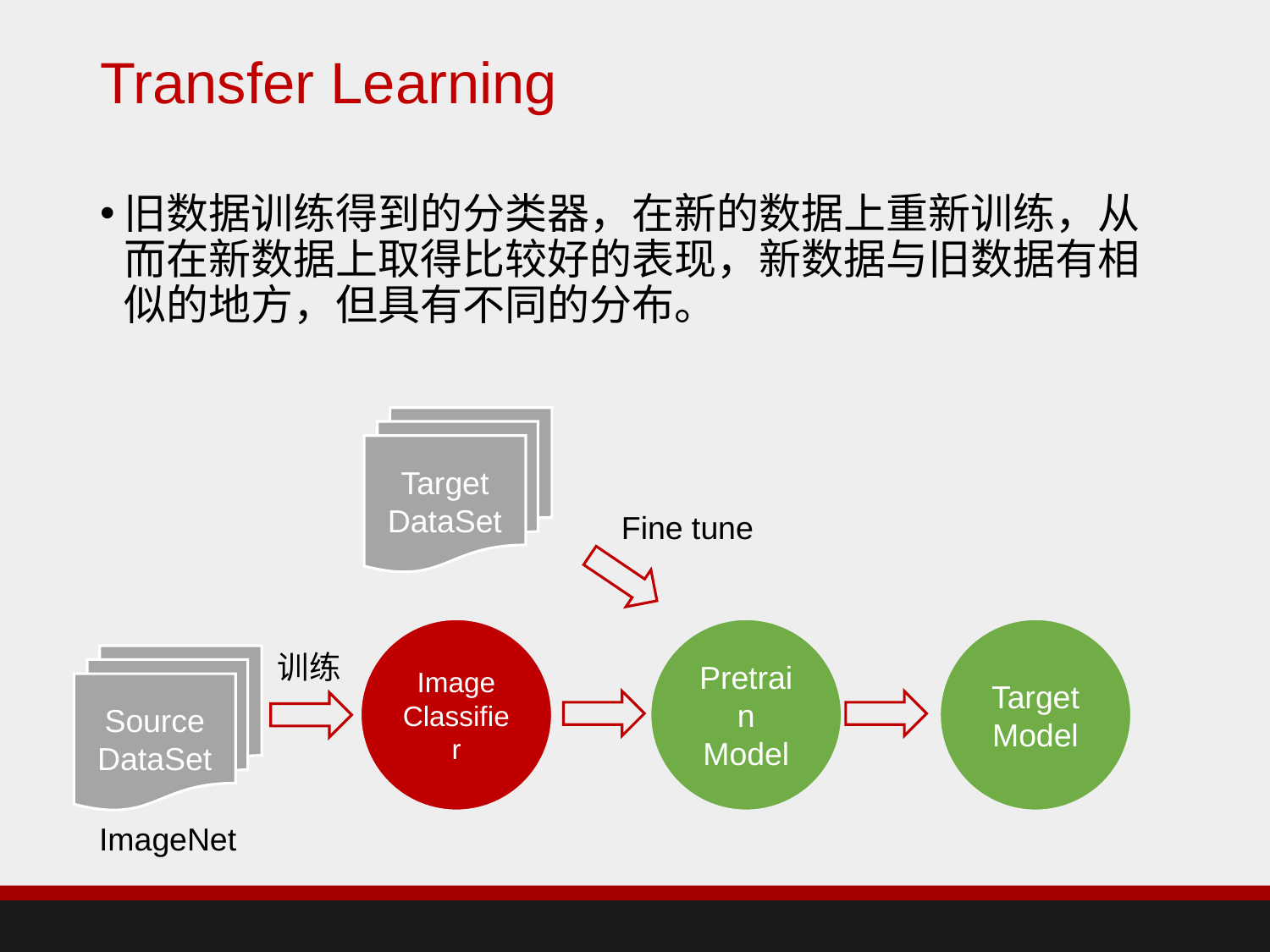

# Transfer Learning
旧数据训练得到的分类器，在新的数据上重新训练，从而在新数据上取得比较好的表现，新数据与旧数据有相似的地方，但具有不同的分布。

Target
DataSet
Fine tune

Image
Classifier
Pretrain Model
TargetModel
训练
Source DataSet

ImageNet